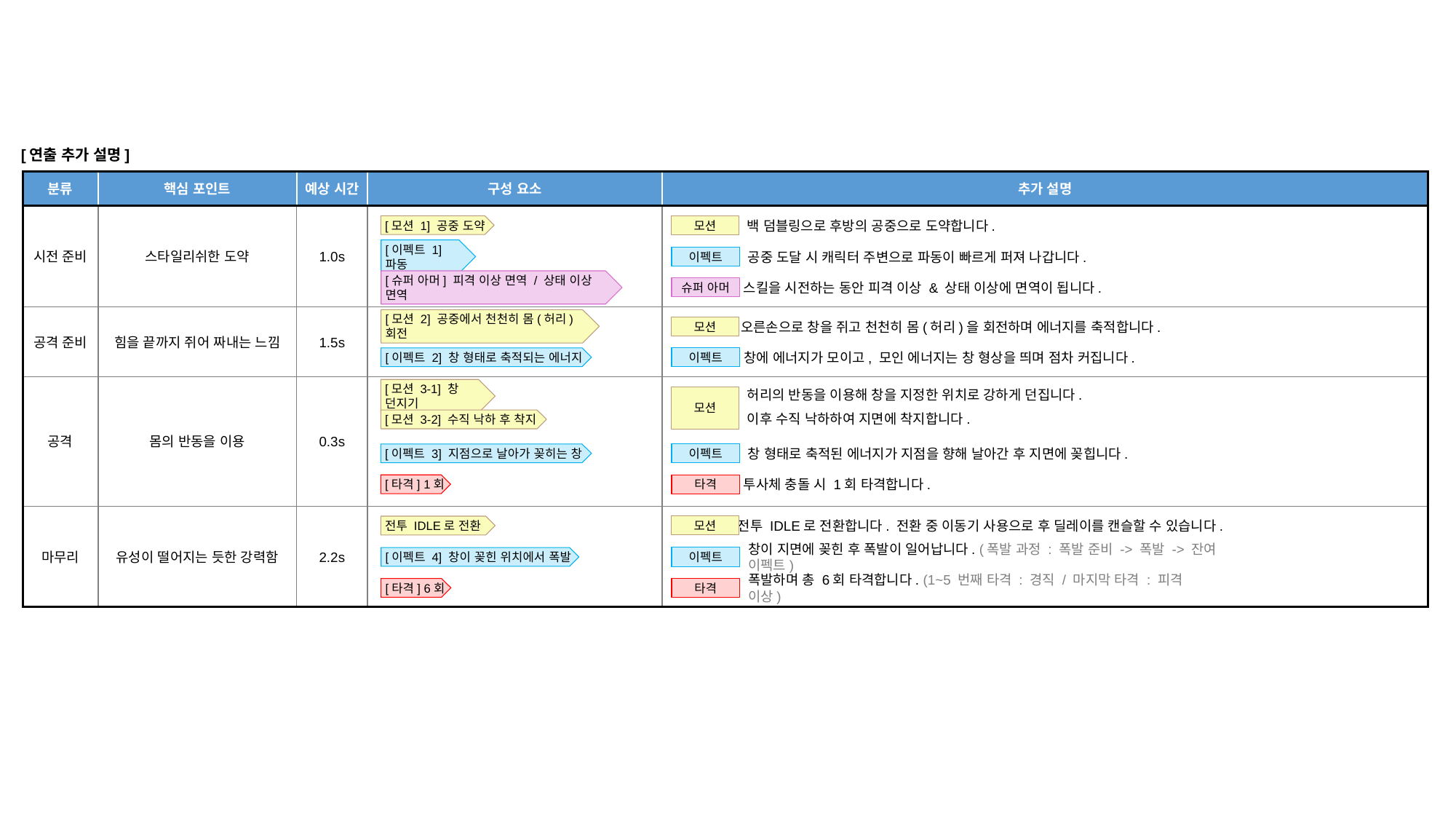

[연출 추가 설명]

분류
핵심 포인트
예상 시간
구성 요소
추가 설명
시전 준비
스타일리쉬한 도약
1.0s

모션
백 덤블링으로 후방의 공중으로 도약합니다.
이펙트
공중 도달 시 캐릭터 주변으로 파동이 빠르게 퍼져 나갑니다.
슈퍼 아머
스킬을 시전하는 동안 피격 이상 & 상태 이상에 면역이 됩니다.
[모션 1] 공중 도약
[이펙트 1] 파동
[슈퍼 아머] 피격 이상 면역 / 상태 이상 면역
공격 준비
힘을 끝까지 쥐어 짜내는 느낌
1.5s

모션
오른손으로 창을 쥐고 천천히 몸(허리)을 회전하며 에너지를 축적합니다.
이펙트
창에 에너지가 모이고, 모인 에너지는 창 형상을 띄며 점차 커집니다.
[모션 2] 공중에서 천천히 몸(허리) 회전
[이펙트 2] 창 형태로 축적되는 에너지
공격
몸의 반동을 이용
0.3s

모션
허리의 반동을 이용해 창을 지정한 위치로 강하게 던집니다.
이후 수직 낙하하여 지면에 착지합니다.
이펙트
창 형태로 축적된 에너지가 지점을 향해 날아간 후 지면에 꽂힙니다.
타격
투사체 충돌 시 1회 타격합니다.
[모션 3-1] 창 던지기
[모션 3-2] 수직 낙하 후 착지
[이펙트 3] 지점으로 날아가 꽂히는 창
[타격] 1회
마무리
유성이 떨어지는 듯한 강력함
2.2s

모션
전투 IDLE로 전환합니다. 전환 중 이동기 사용으로 후 딜레이를 캔슬할 수 있습니다.
이펙트
창이 지면에 꽂힌 후 폭발이 일어납니다. (폭발 과정 : 폭발 준비 -> 폭발 -> 잔여 이펙트)
타격
폭발하며 총 6회 타격합니다. (1~5 번째 타격 : 경직 / 마지막 타격 : 피격 이상)
전투 IDLE로 전환
[이펙트 4] 창이 꽂힌 위치에서 폭발
[타격] 6회